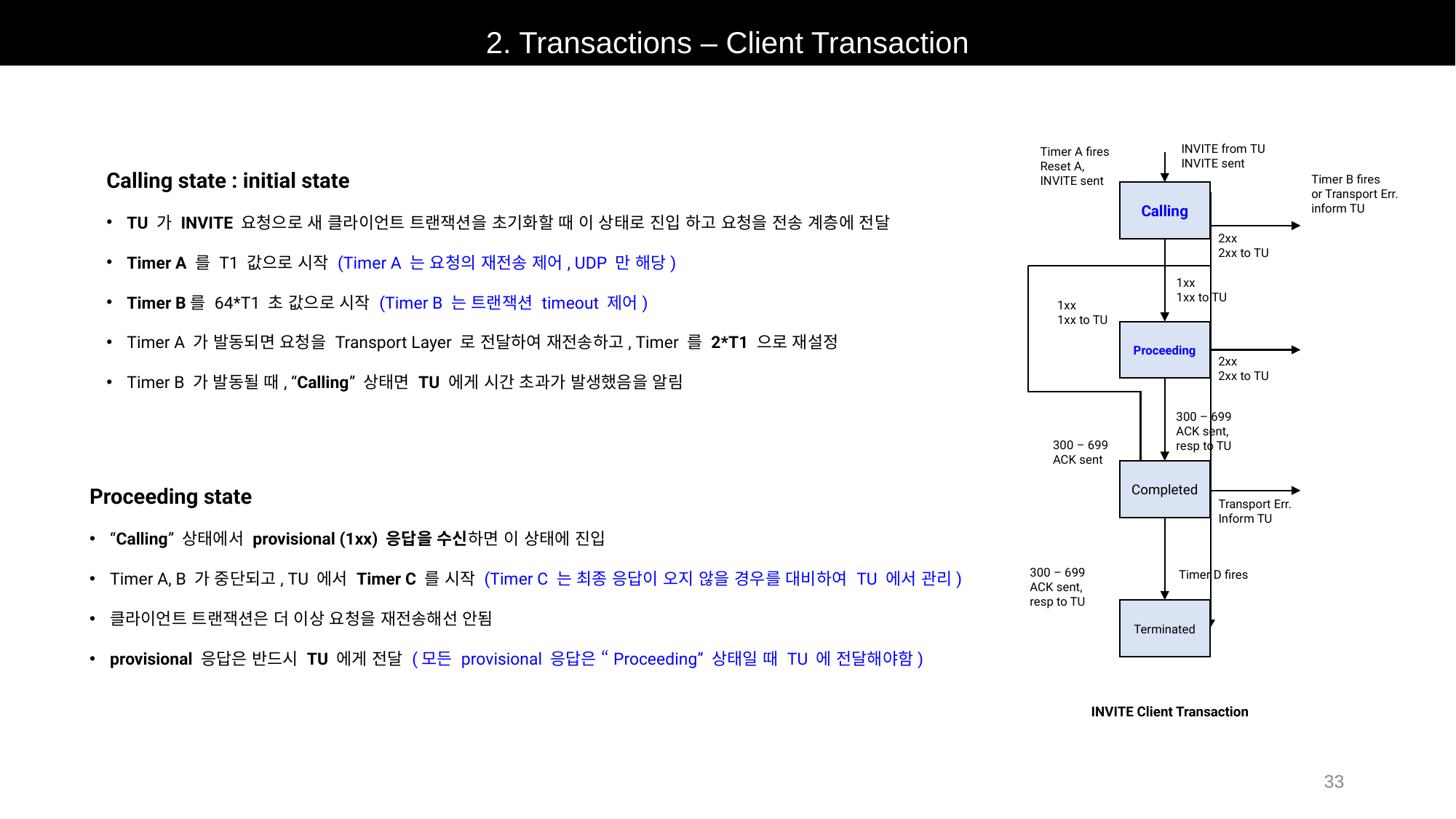

# 2. Transactions – Client Transaction
Calling state : initial state
TU 가 INVITE 요청으로 새 클라이언트 트랜잭션을 초기화할 때 이 상태로 진입 하고 요청을 전송 계층에 전달
Timer A 를 T1 값으로 시작 (Timer A 는 요청의 재전송 제어, UDP 만 해당)
Timer B를 64*T1 초 값으로 시작 (Timer B 는 트랜잭션 timeout 제어)
Timer A 가 발동되면 요청을 Transport Layer 로 전달하여 재전송하고, Timer 를 2*T1 으로 재설정
Timer B 가 발동될 때, “Calling” 상태면 TU 에게 시간 초과가 발생했음을 알림
INVITE from TU
INVITE sent
Timer A fires
Reset A,
INVITE sent
Timer B fires
or Transport Err.
inform TU
Calling
2xx
2xx to TU
1xx
1xx to TU
1xx
1xx to TU
Proceeding
2xx
2xx to TU
300 – 699
ACK sent,
resp to TU
300 – 699
ACK sent
Proceeding state
“Calling” 상태에서 provisional (1xx) 응답을 수신하면 이 상태에 진입
Timer A, B 가 중단되고, TU 에서 Timer C 를 시작 (Timer C 는 최종 응답이 오지 않을 경우를 대비하여 TU 에서 관리)
클라이언트 트랜잭션은 더 이상 요청을 재전송해선 안됨
provisional 응답은 반드시 TU 에게 전달 (모든 provisional 응답은 “Proceeding” 상태일 때 TU 에 전달해야함)
Completed
Transport Err.
Inform TU
300 – 699
ACK sent,
resp to TU
Timer D fires
Terminated
INVITE Client Transaction
33